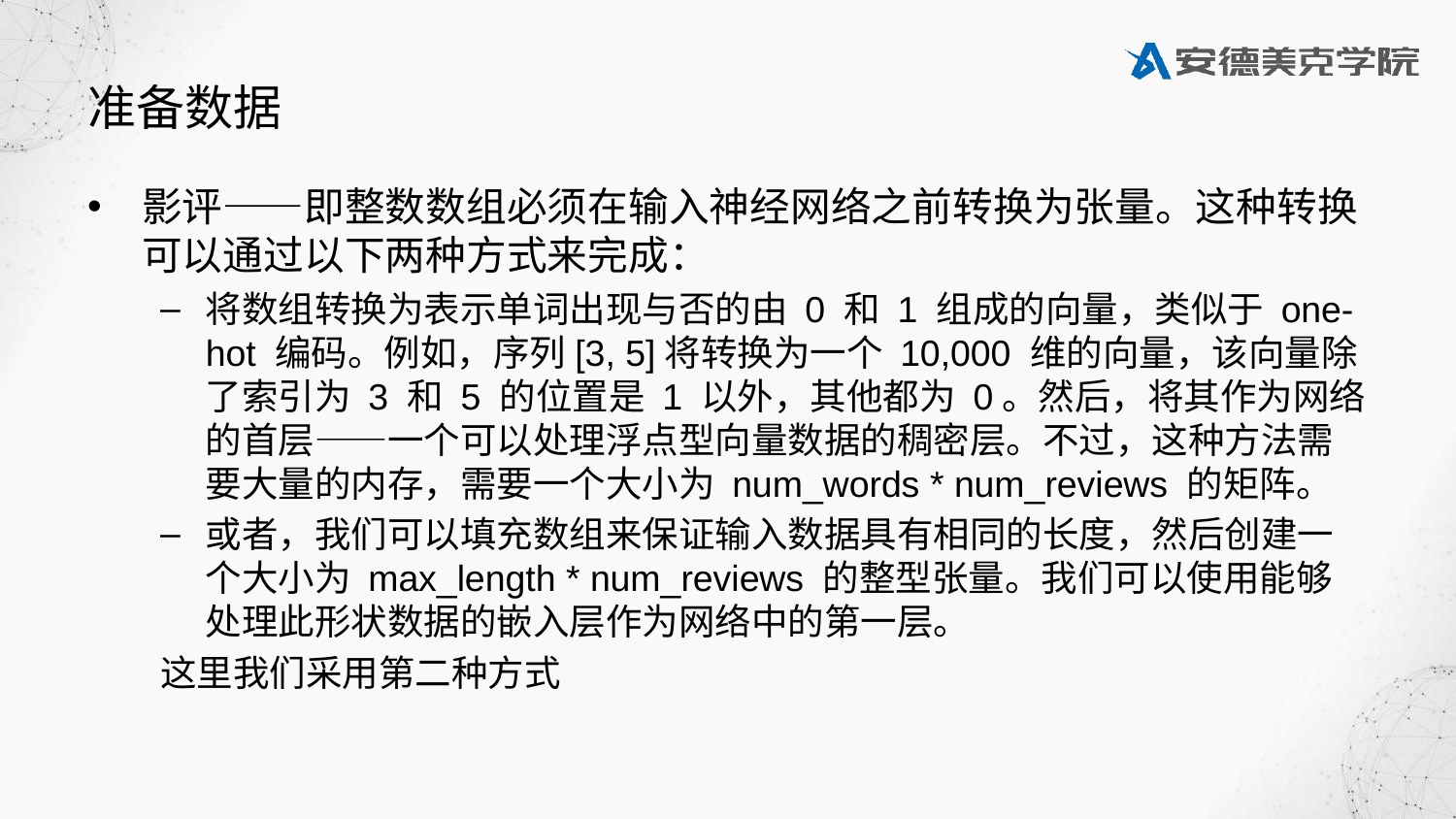

# 准备数据
影评——即整数数组必须在输入神经网络之前转换为张量。这种转换可以通过以下两种方式来完成：
将数组转换为表示单词出现与否的由 0 和 1 组成的向量，类似于 one-hot 编码。例如，序列[3, 5]将转换为一个 10,000 维的向量，该向量除了索引为 3 和 5 的位置是 1 以外，其他都为 0。然后，将其作为网络的首层——一个可以处理浮点型向量数据的稠密层。不过，这种方法需要大量的内存，需要一个大小为 num_words * num_reviews 的矩阵。
或者，我们可以填充数组来保证输入数据具有相同的长度，然后创建一个大小为 max_length * num_reviews 的整型张量。我们可以使用能够处理此形状数据的嵌入层作为网络中的第一层。
这里我们采用第二种方式